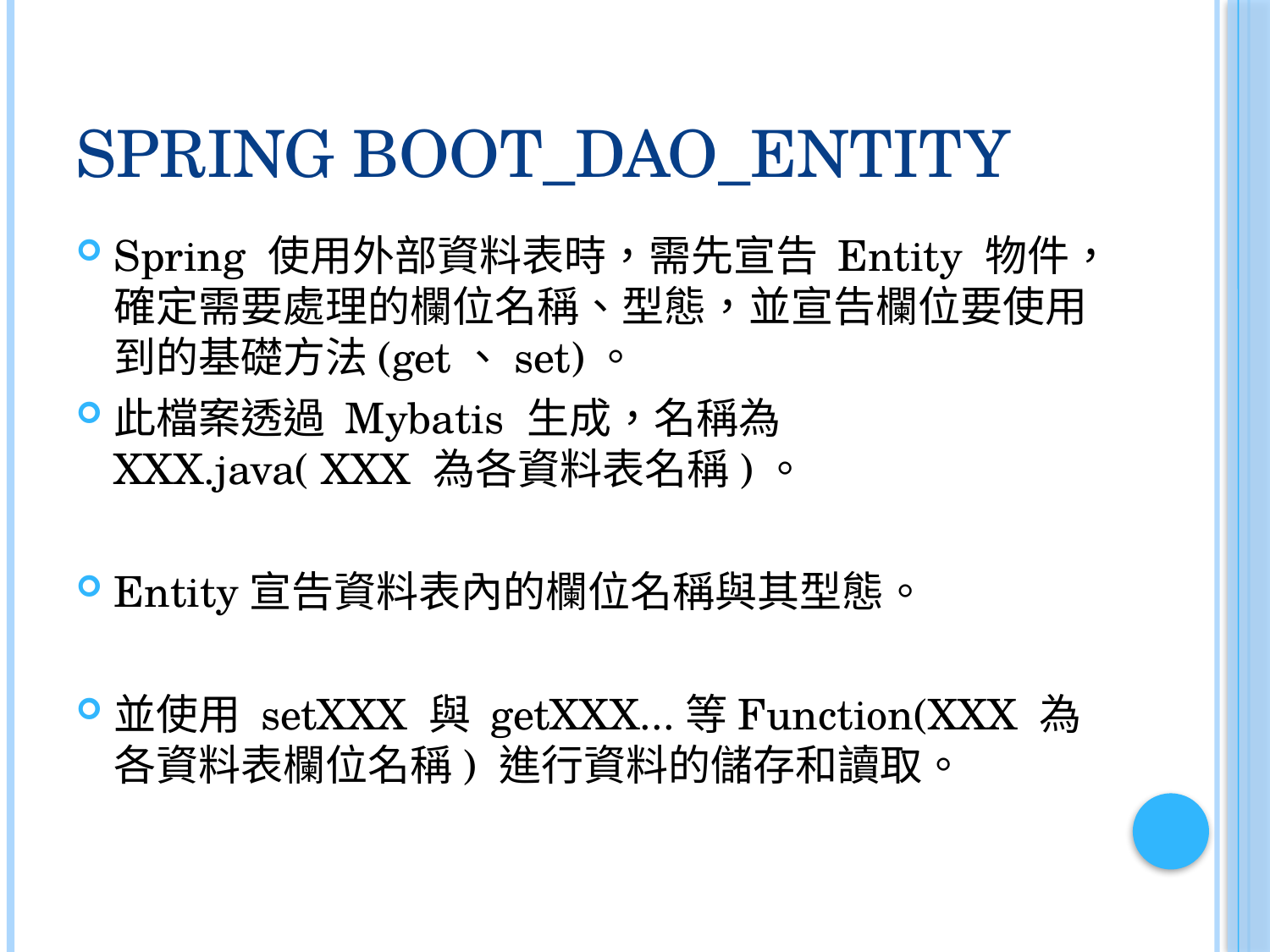

# Spring Boot_DAO_Entity
Spring 使用外部資料表時，需先宣告 Entity 物件，確定需要處理的欄位名稱、型態，並宣告欄位要使用到的基礎方法(get、set)。
此檔案透過 Mybatis 生成，名稱為 XXX.java( XXX 為各資料表名稱)。

Entity宣告資料表內的欄位名稱與其型態。

並使用 setXXX 與 getXXX...等Function(XXX 為各資料表欄位名稱) 進行資料的儲存和讀取。